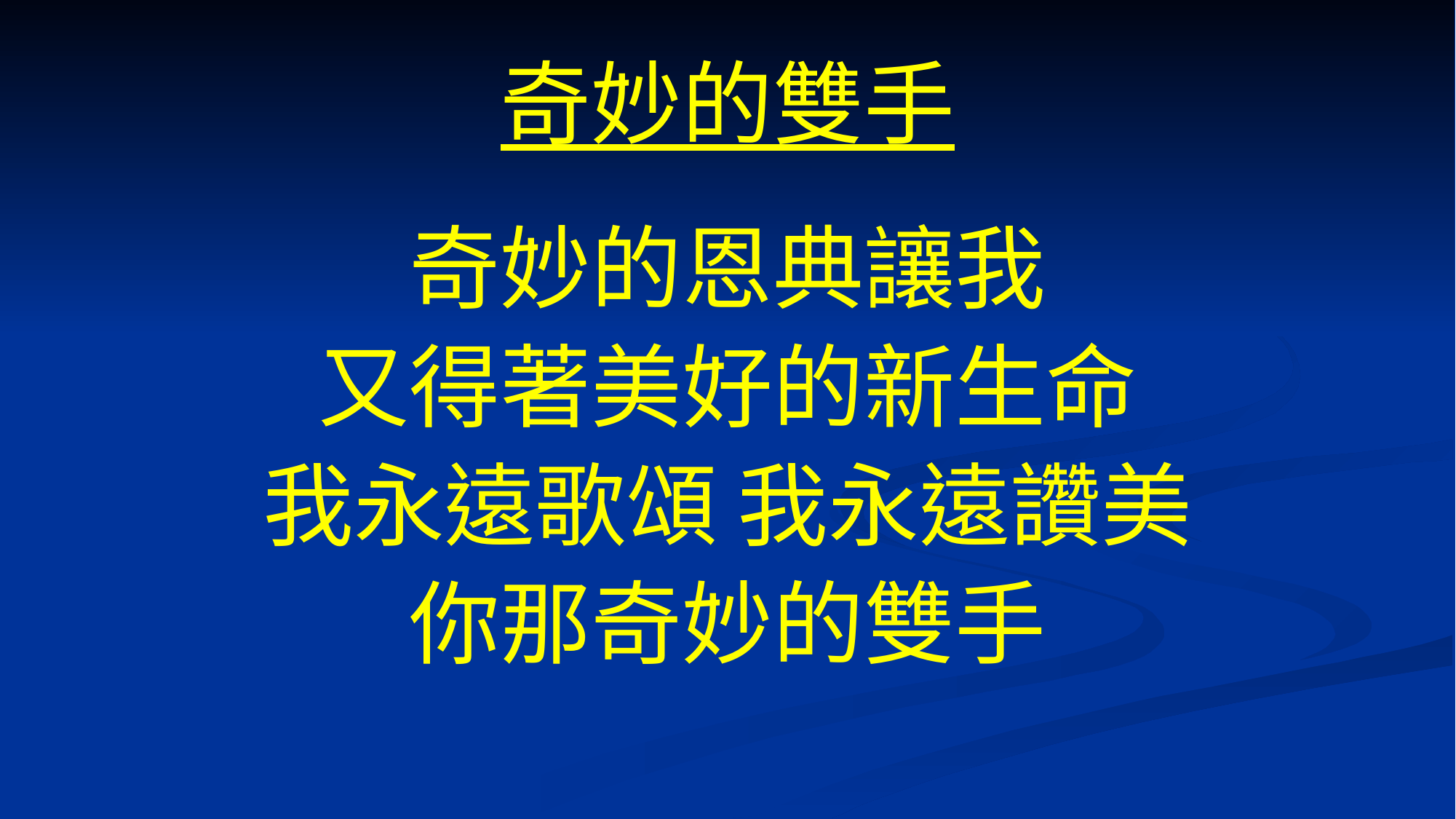

# 奇妙的雙手
奇妙的恩典讓我
又得著美好的新生命
我永遠歌頌 我永遠讚美
你那奇妙的雙手